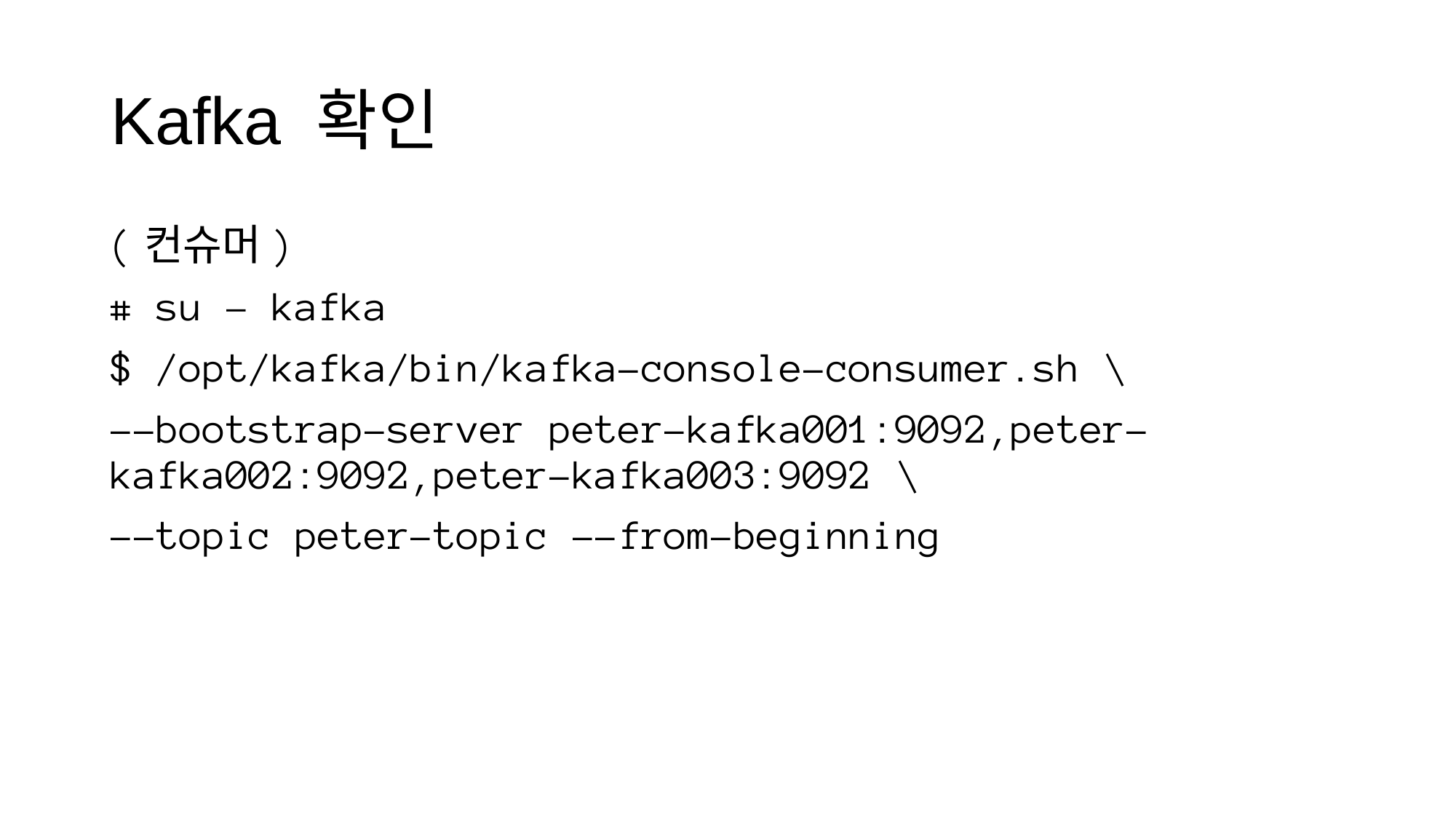

# Kafka 확인
(컨슈머)
# su – kafka
$ /opt/kafka/bin/kafka-console-consumer.sh \
--bootstrap-server peter-kafka001:9092,peter-kafka002:9092,peter-kafka003:9092 \
--topic peter-topic --from-beginning